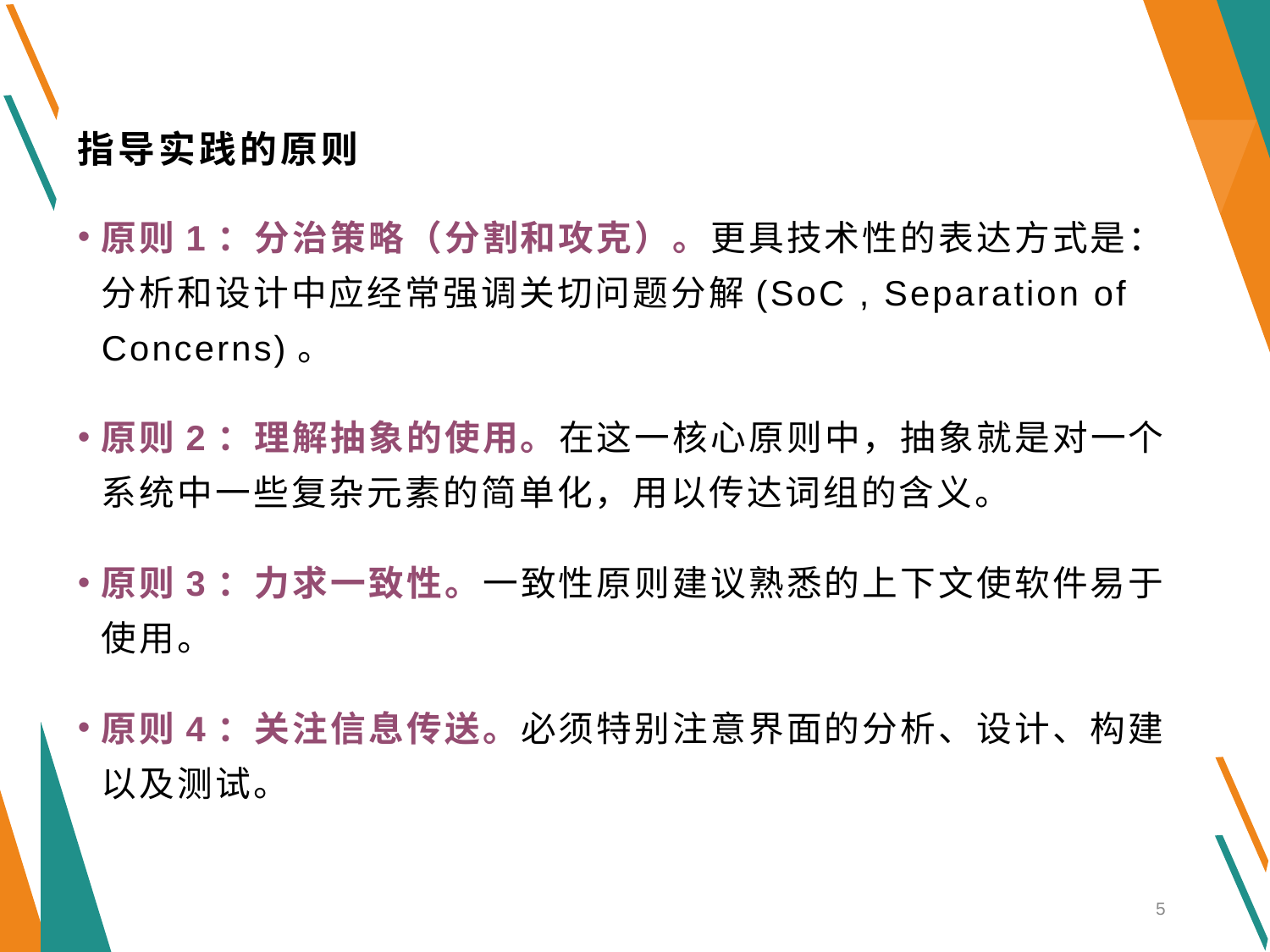

# 指导实践的原则
原则1：分治策略（分割和攻克）。更具技术性的表达方式是：分析和设计中应经常强调关切问题分解(SoC , Separation of Concerns)。
原则2：理解抽象的使用。在这一核心原则中，抽象就是对一个系统中一些复杂元素的简单化，用以传达词组的含义。
原则3：力求一致性。一致性原则建议熟悉的上下文使软件易于使用。
原则4：关注信息传送。必须特别注意界面的分析、设计、构建以及测试。
5